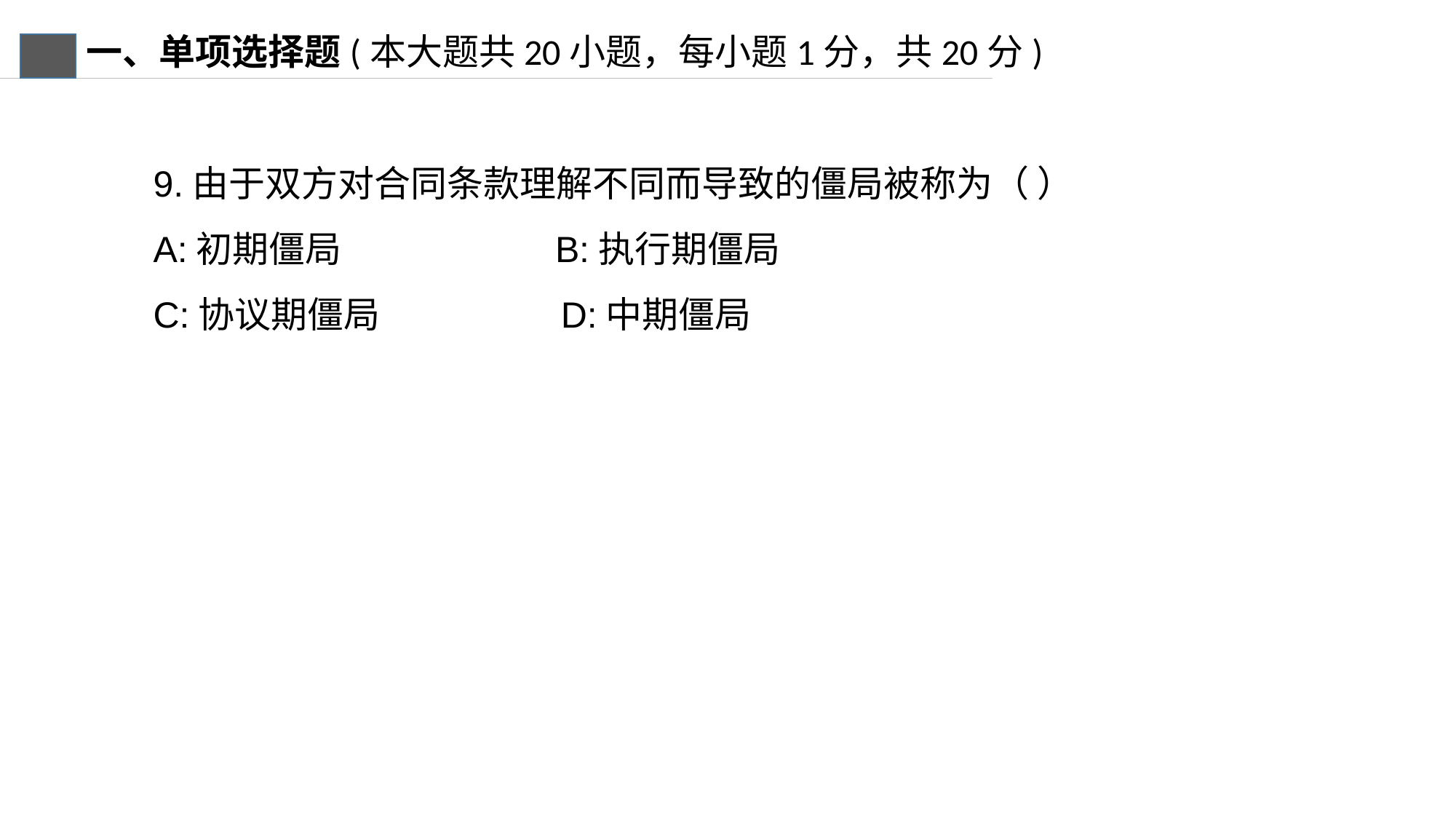

一、单项选择题(本大题共20小题，每小题1分，共20分)

9.由于双方对合同条款理解不同而导致的僵局被称为（ ）
A:初期僵局                         B:执行期僵局
C:协议期僵局                     D:中期僵局